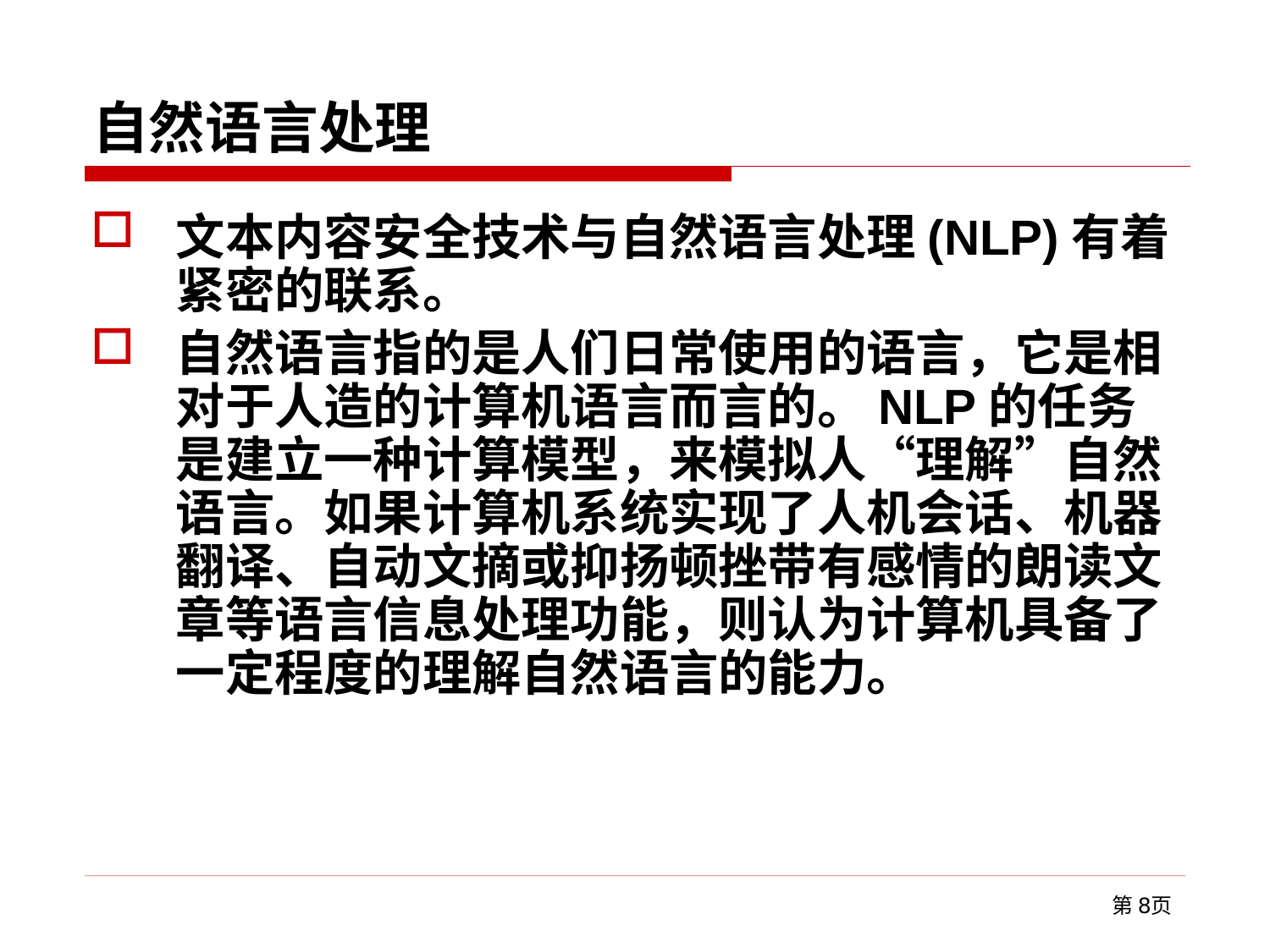

# 自然语言处理
文本内容安全技术与自然语言处理(NLP)有着紧密的联系。
自然语言指的是人们日常使用的语言，它是相对于人造的计算机语言而言的。NLP的任务是建立一种计算模型，来模拟人“理解”自然语言。如果计算机系统实现了人机会话、机器翻译、自动文摘或抑扬顿挫带有感情的朗读文章等语言信息处理功能，则认为计算机具备了一定程度的理解自然语言的能力。
8